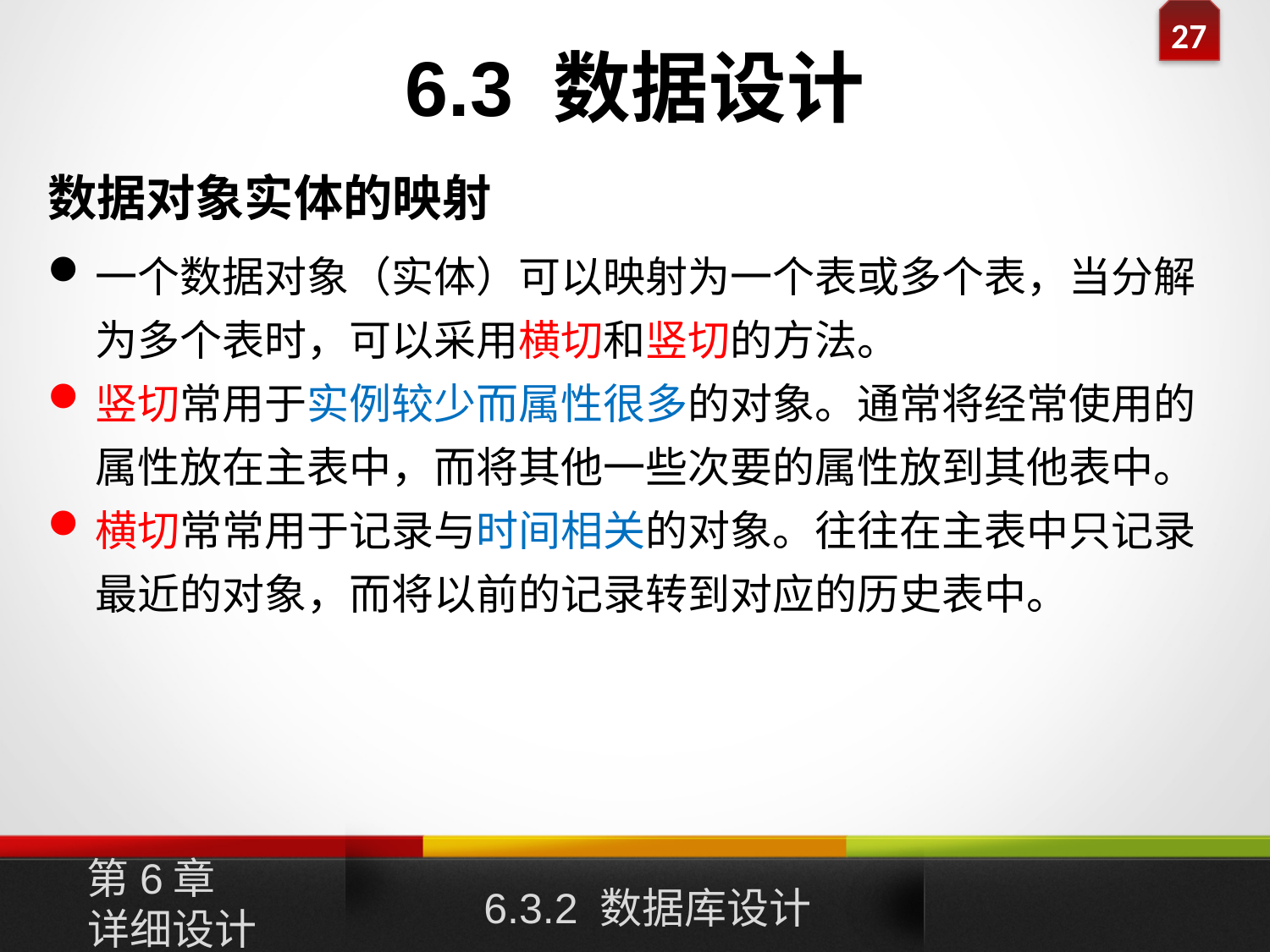

# 6.3 数据设计
数据对象实体的映射
一个数据对象（实体）可以映射为一个表或多个表，当分解为多个表时，可以采用横切和竖切的方法。
竖切常用于实例较少而属性很多的对象。通常将经常使用的属性放在主表中，而将其他一些次要的属性放到其他表中。
横切常常用于记录与时间相关的对象。往往在主表中只记录最近的对象，而将以前的记录转到对应的历史表中。
第6章
详细设计
6.3.2 数据库设计